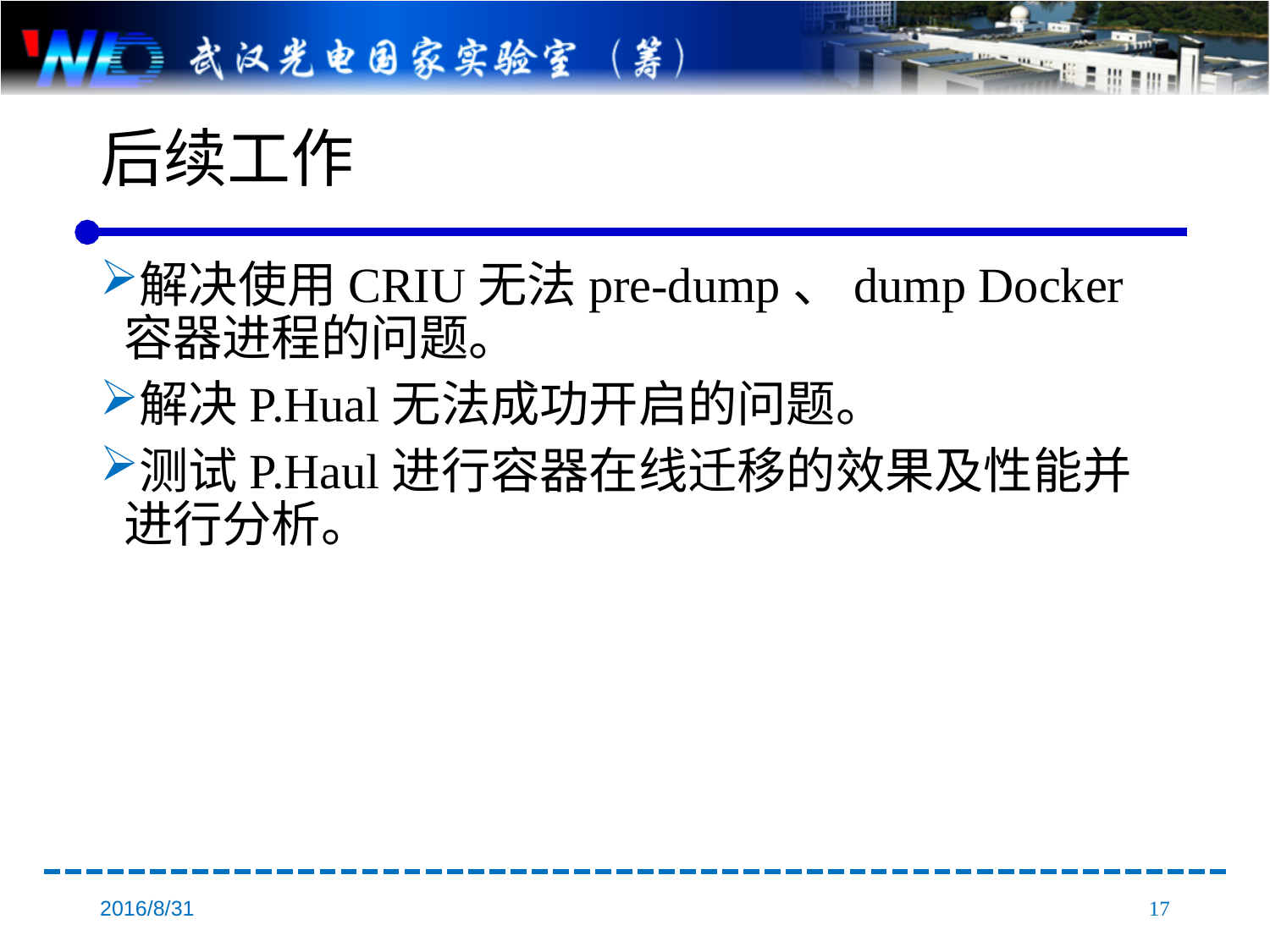

# 后续工作
解决使用CRIU无法pre-dump、dump Docker容器进程的问题。
解决P.Hual无法成功开启的问题。
测试P.Haul进行容器在线迁移的效果及性能并进行分析。
2016/8/31
17